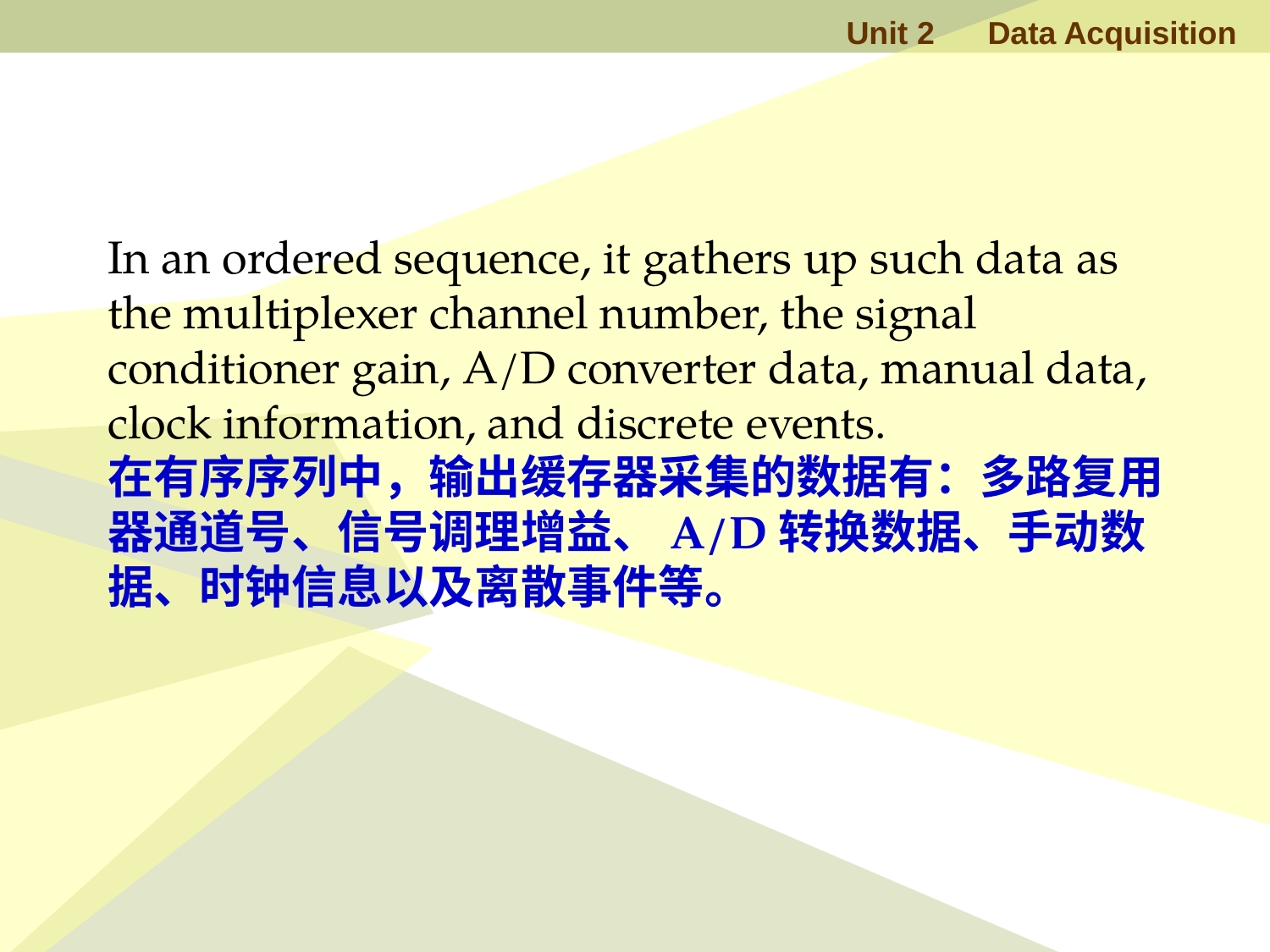

In an ordered sequence, it gathers up such data as the multiplexer channel number, the signal conditioner gain, A/D converter data, manual data, clock information, and discrete events.
在有序序列中，输出缓存器采集的数据有：多路复用器通道号、信号调理增益、A/D转换数据、手动数据、时钟信息以及离散事件等。